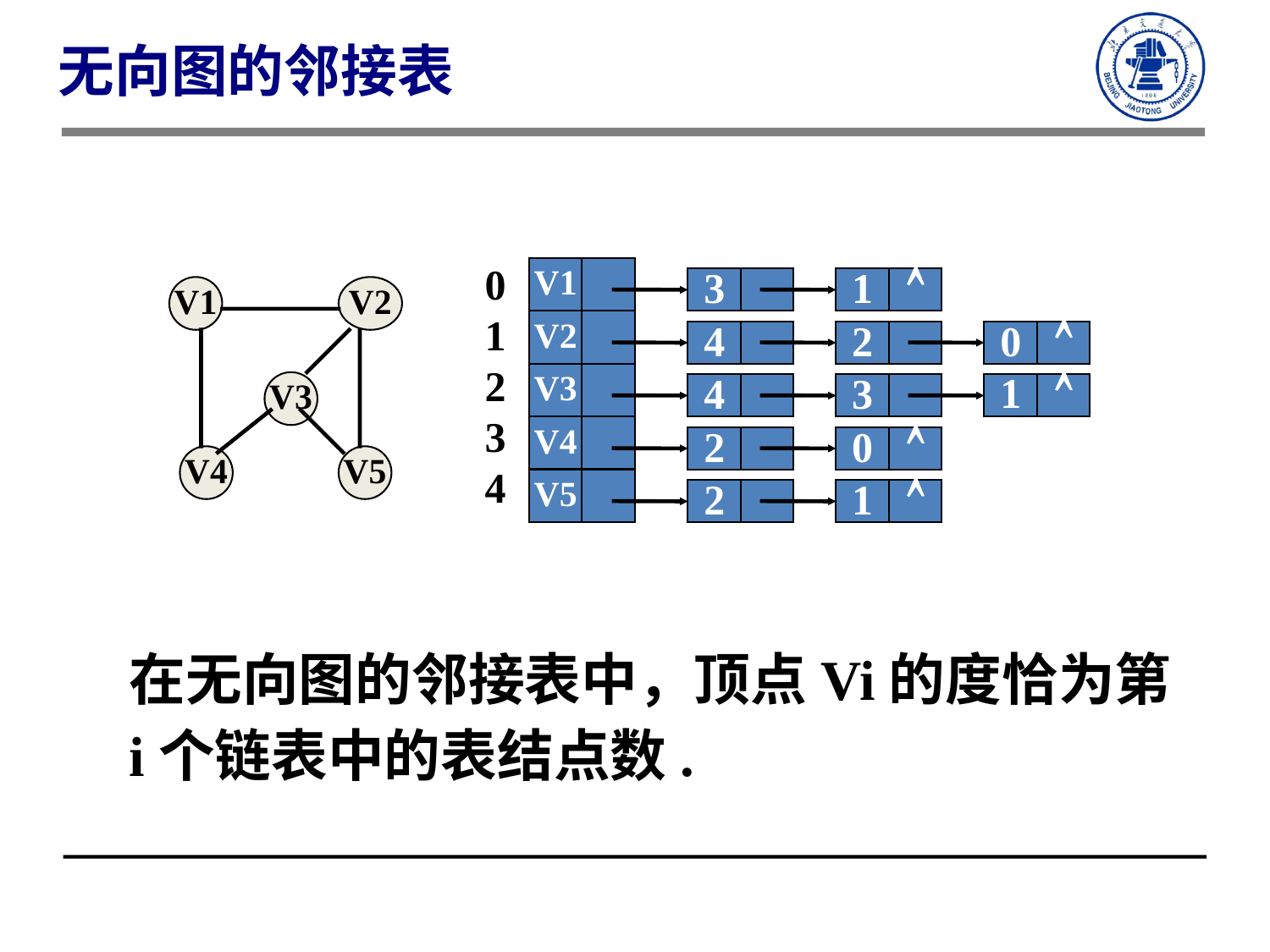

无向图的邻接表
0
1
2
3
4
V1

3

1
∧

V2

4

2

0
∧

V3

1
∧
4

3

V4

2

0
∧

V5

2

1
∧

V1
V2

V3

V4
V5
在无向图的邻接表中，顶点Vi的度恰为第i个链表中的表结点数.